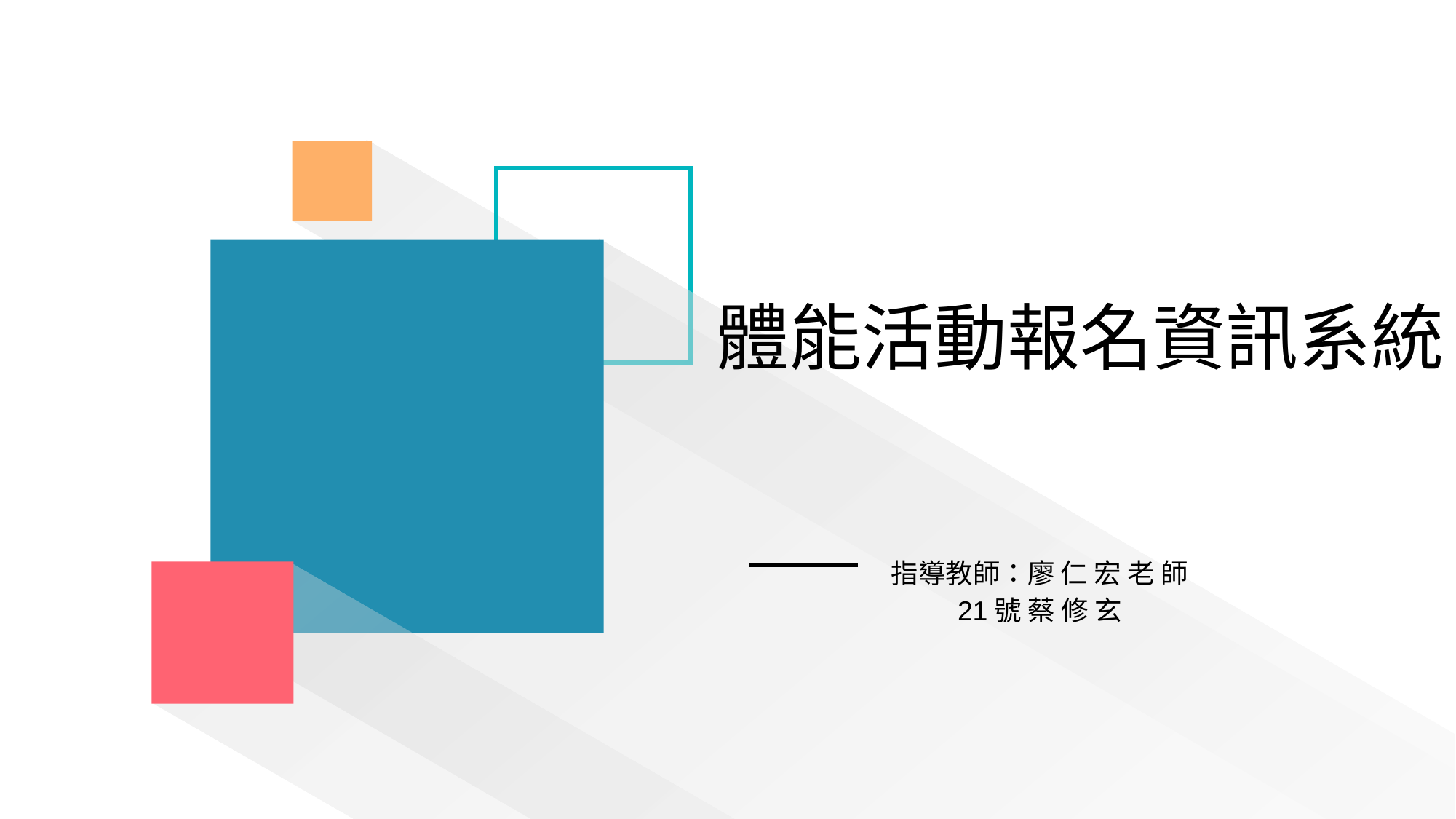

體能活動報名資訊系統

指導教師：廖 仁 宏 老 師
21號 蔡 修 玄